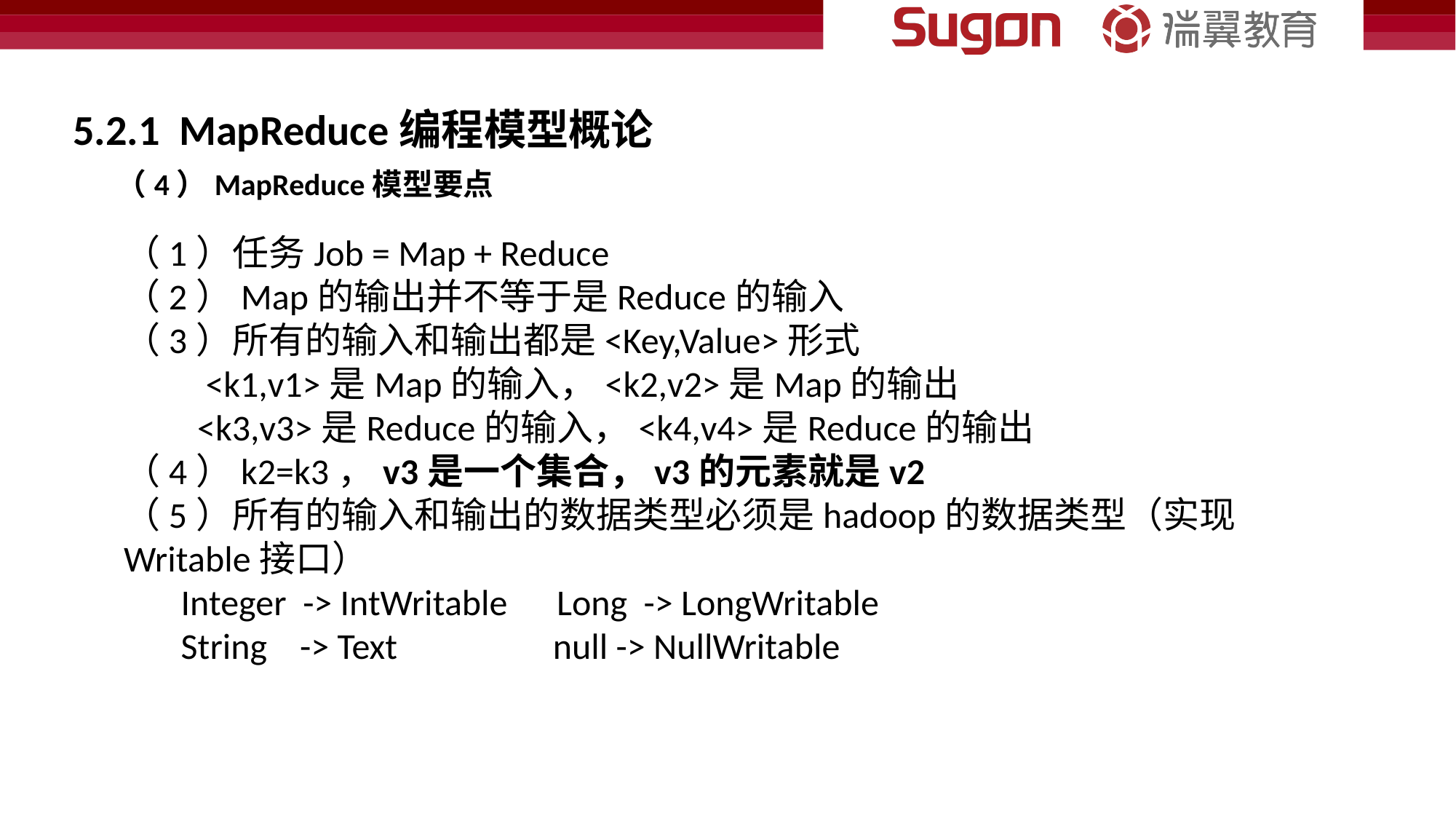

5.2.1  MapReduce编程模型概论
（4）MapReduce模型要点
（1）任务Job = Map + Reduce
（2）Map的输出并不等于是Reduce的输入
（3）所有的输入和输出都是<Key,Value>形式
          <k1,v1>是Map的输入，<k2,v2>是Map的输出
         <k3,v3>是Reduce的输入，<k4,v4>是Reduce的输出
（4）k2=k3，v3是一个集合，v3的元素就是v2
（5）所有的输入和输出的数据类型必须是hadoop的数据类型（实现Writable接口）
       Integer  -> IntWritable      Long  -> LongWritable
       String    -> Text                   null -> NullWritable